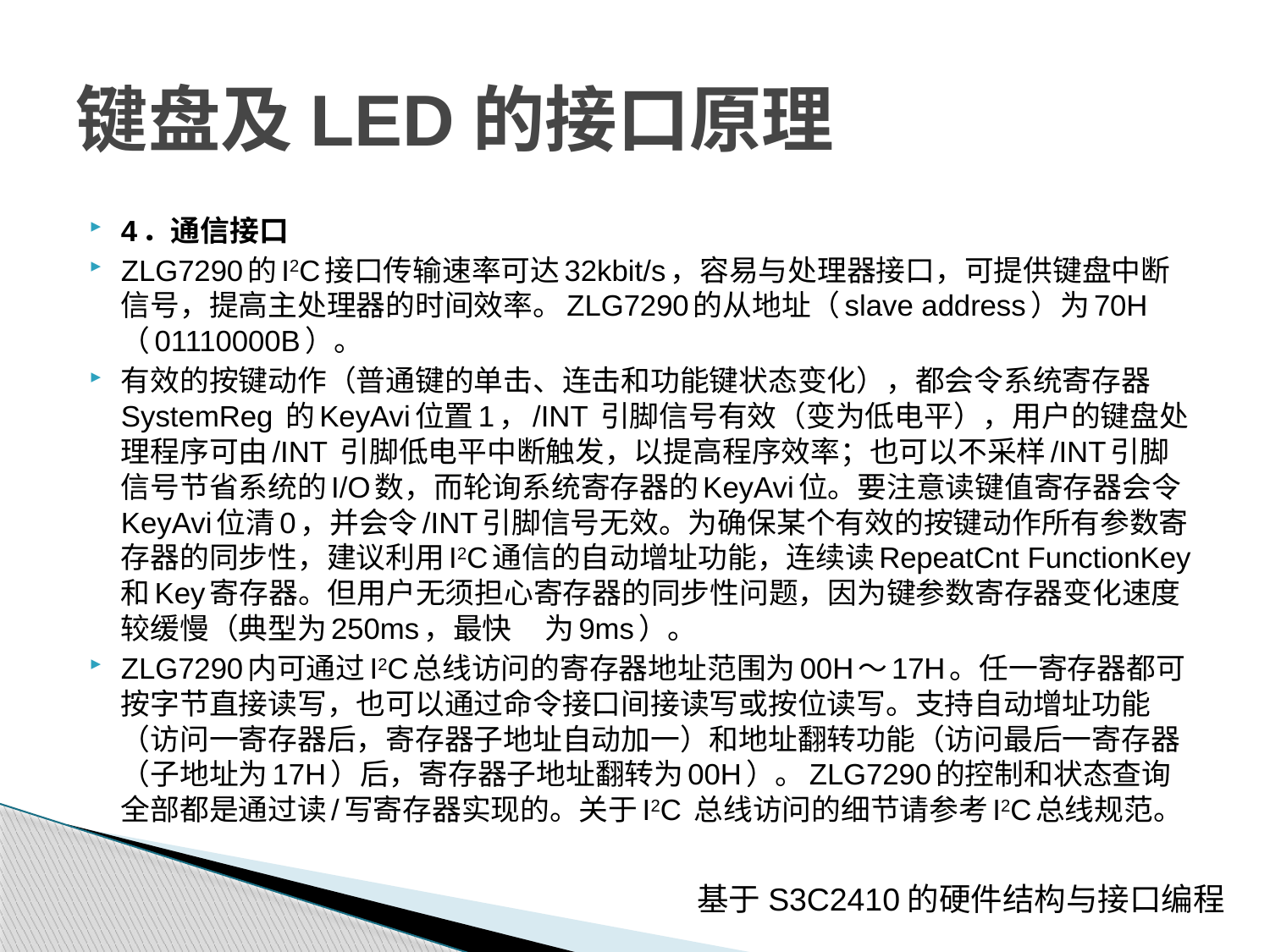

# 键盘及LED的接口原理
4．通信接口
ZLG7290的I2C接口传输速率可达32kbit/s，容易与处理器接口，可提供键盘中断信号，提高主处理器的时间效率。ZLG7290的从地址（slave address）为70H（01110000B）。
有效的按键动作（普通键的单击、连击和功能键状态变化），都会令系统寄存器SystemReg 的KeyAvi位置1，/INT 引脚信号有效（变为低电平），用户的键盘处理程序可由/INT 引脚低电平中断触发，以提高程序效率；也可以不采样/INT引脚信号节省系统的I/O数，而轮询系统寄存器的KeyAvi位。要注意读键值寄存器会令KeyAvi位清0，并会令/INT引脚信号无效。为确保某个有效的按键动作所有参数寄存器的同步性，建议利用I2C通信的自动增址功能，连续读RepeatCnt FunctionKey和Key寄存器。但用户无须担心寄存器的同步性问题，因为键参数寄存器变化速度较缓慢（典型为250ms，最快     为9ms）。
ZLG7290内可通过I2C总线访问的寄存器地址范围为00H～17H。任一寄存器都可按字节直接读写，也可以通过命令接口间接读写或按位读写。支持自动增址功能（访问一寄存器后，寄存器子地址自动加一）和地址翻转功能（访问最后一寄存器（子地址为17H）后，寄存器子地址翻转为00H）。ZLG7290的控制和状态查询全部都是通过读/写寄存器实现的。关于I2C 总线访问的细节请参考I2C总线规范。

基于S3C2410的硬件结构与接口编程